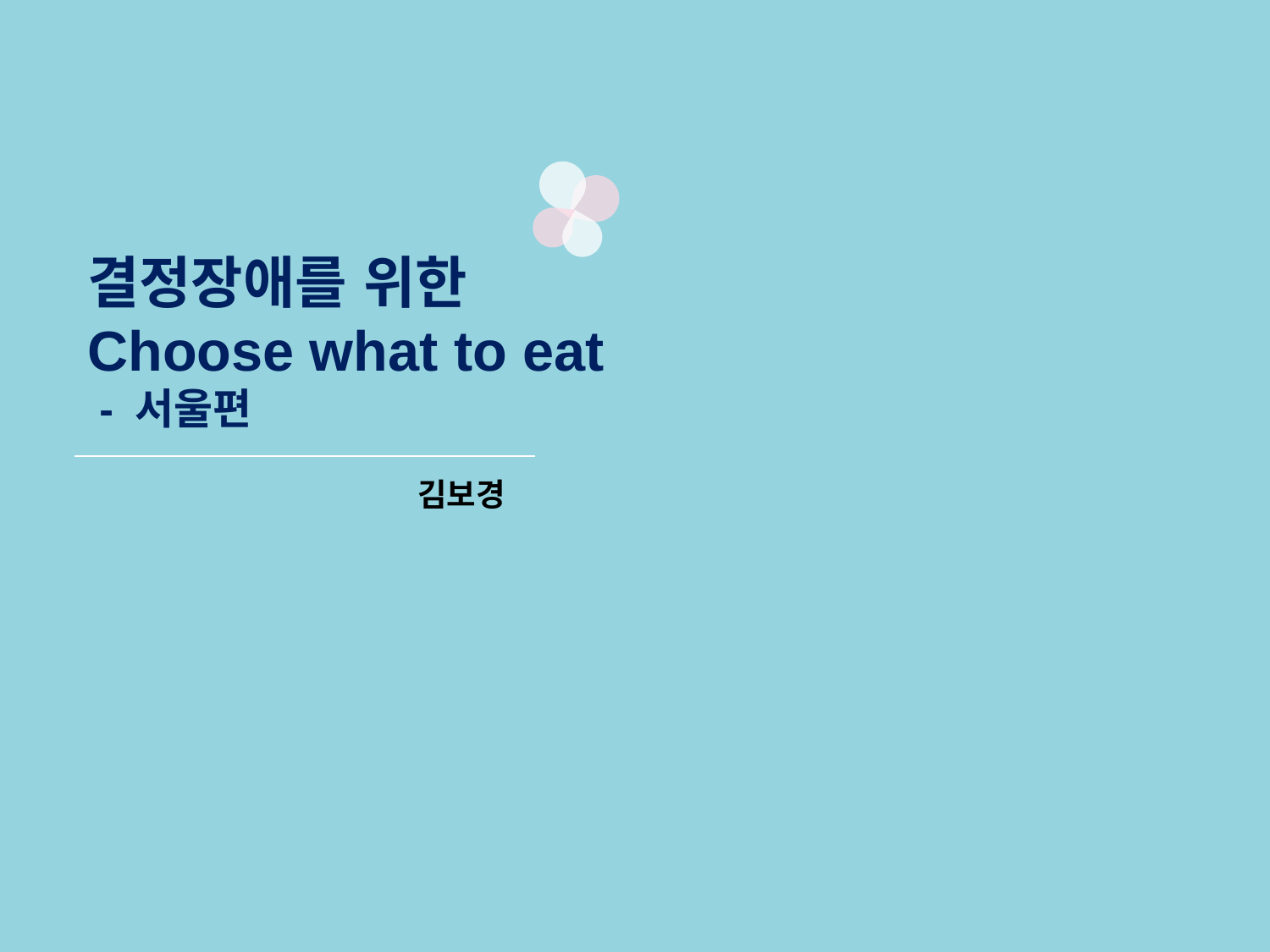

결정장애를 위한
Choose what to eat
 - 서울편
김보경